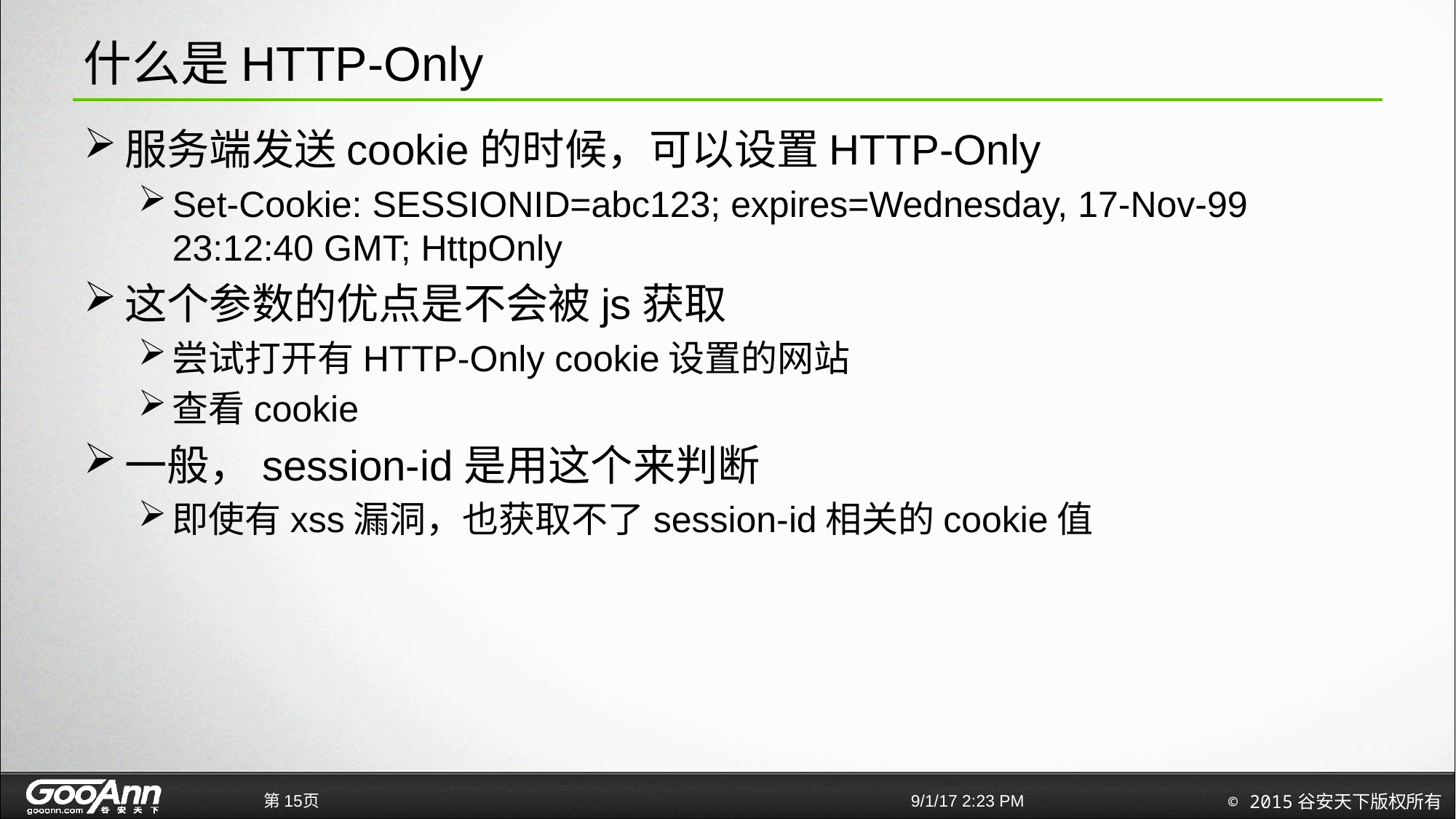

# 什么是HTTP-Only
服务端发送cookie的时候，可以设置HTTP-Only
Set-Cookie: SESSIONID=abc123; expires=Wednesday, 17-Nov-99 23:12:40 GMT; HttpOnly
这个参数的优点是不会被js获取
尝试打开有HTTP-Only cookie设置的网站
查看cookie
一般，session-id是用这个来判断
即使有xss漏洞，也获取不了session-id相关的cookie值